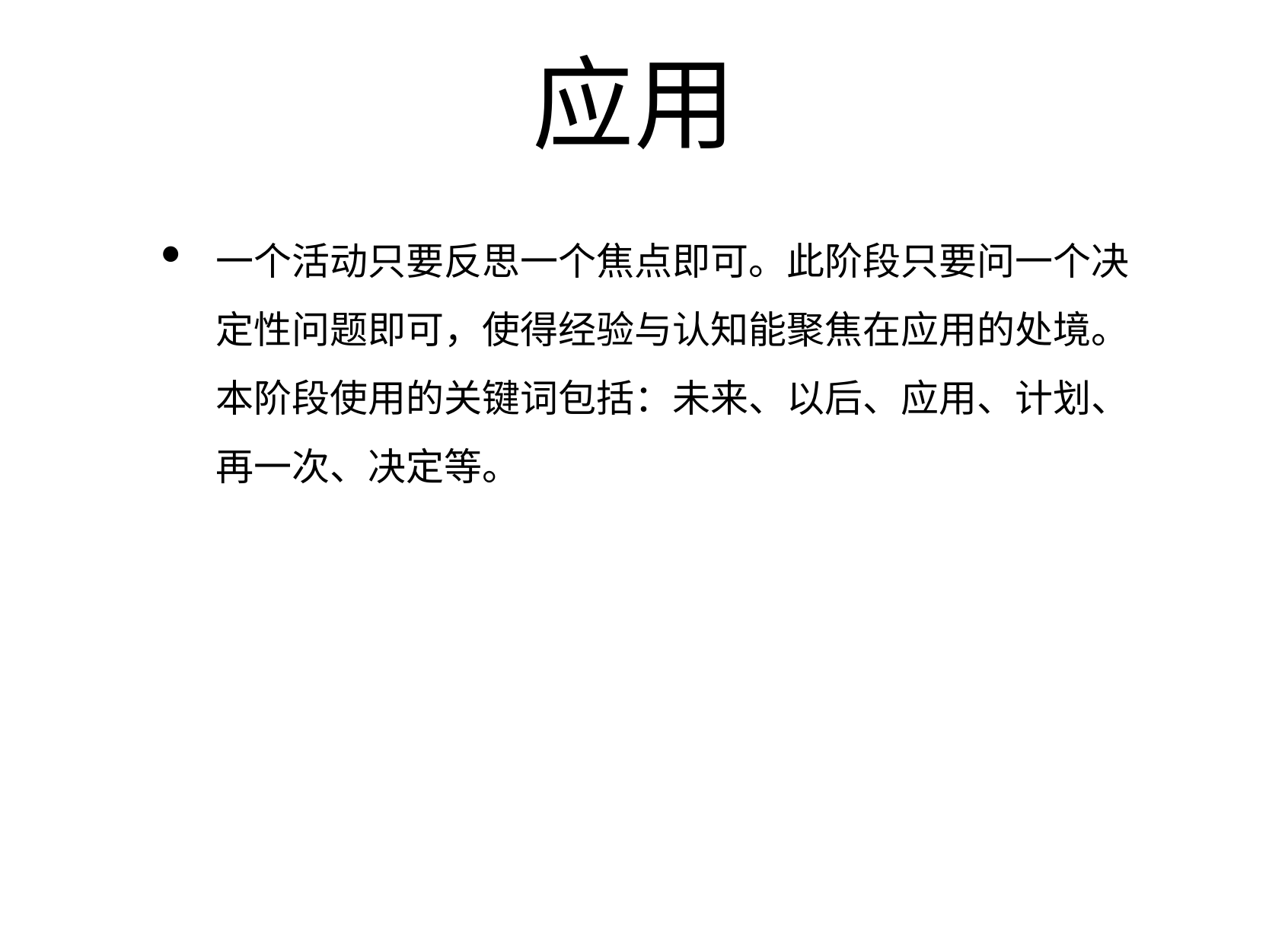

# 应用
一个活动只要反思一个焦点即可。此阶段只要问一个决定性问题即可，使得经验与认知能聚焦在应用的处境。本阶段使用的关键词包括：未来、以后、应用、计划、再一次、决定等。